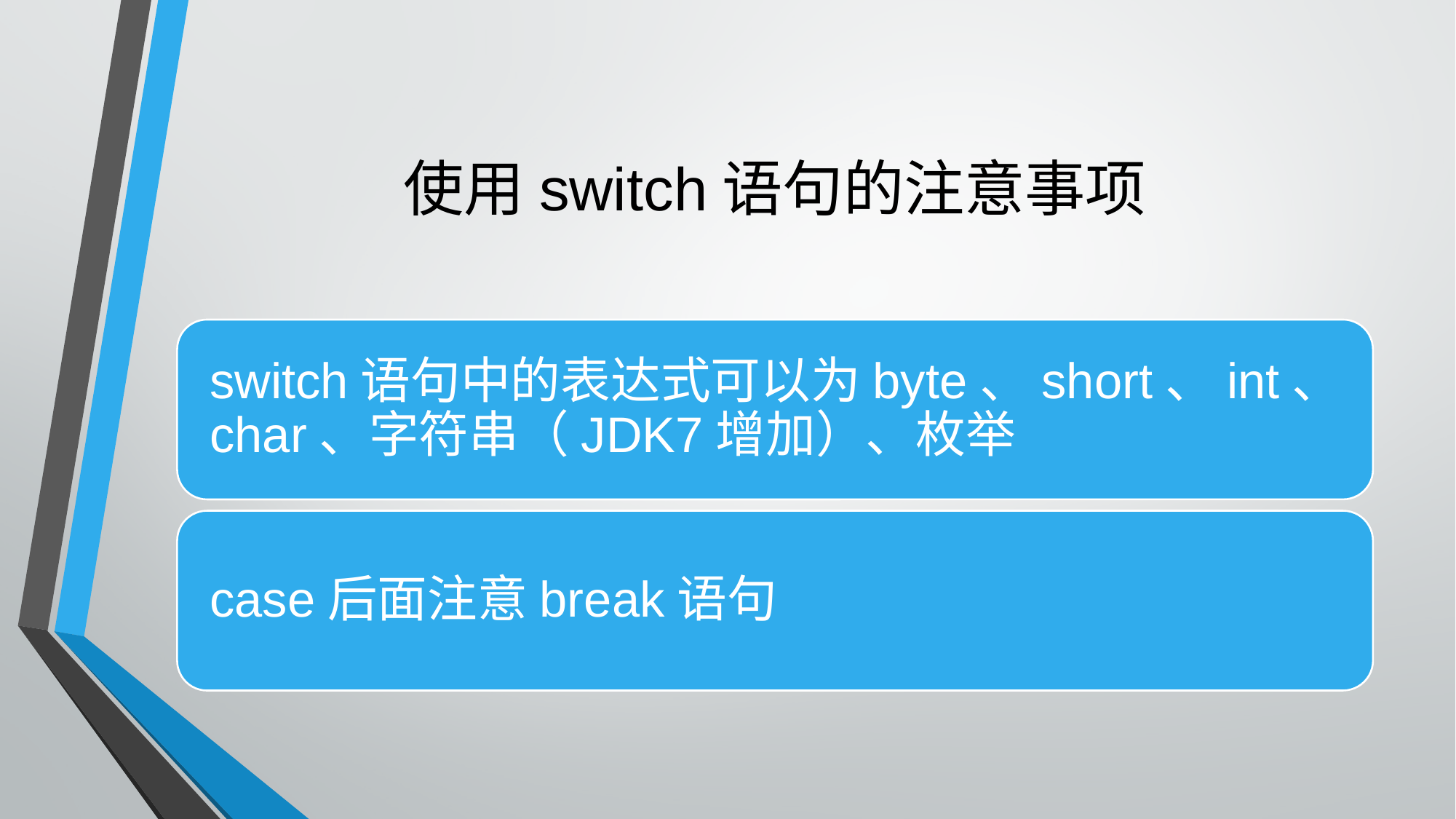

# 使用switch语句的注意事项
switch语句中的表达式可以为byte、short、int、char、字符串（JDK7增加）、枚举
case后面注意break语句